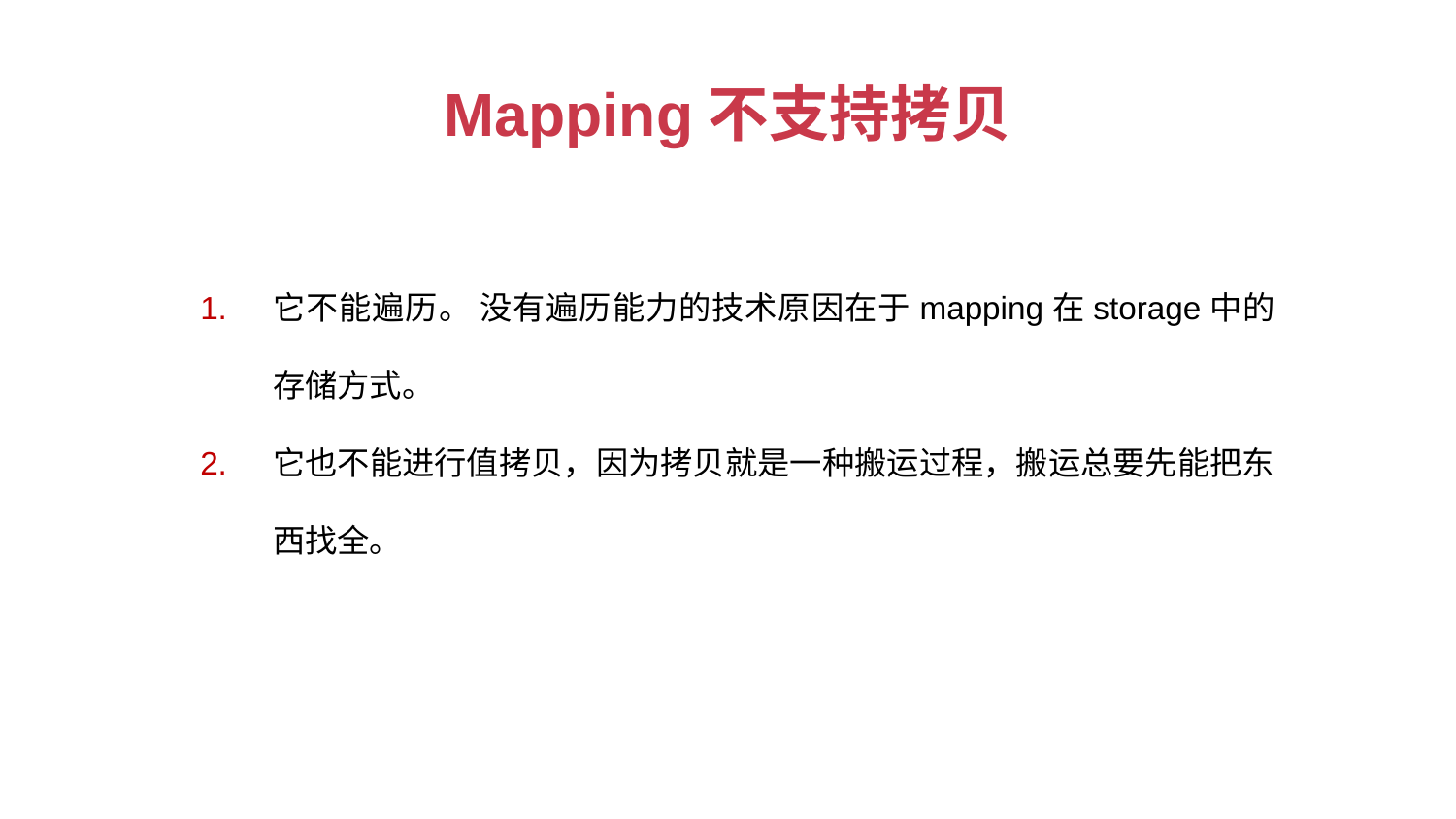

Mapping不支持拷贝
它不能遍历。 没有遍历能力的技术原因在于mapping在storage中的存储方式。
它也不能进行值拷贝，因为拷贝就是一种搬运过程，搬运总要先能把东西找全。